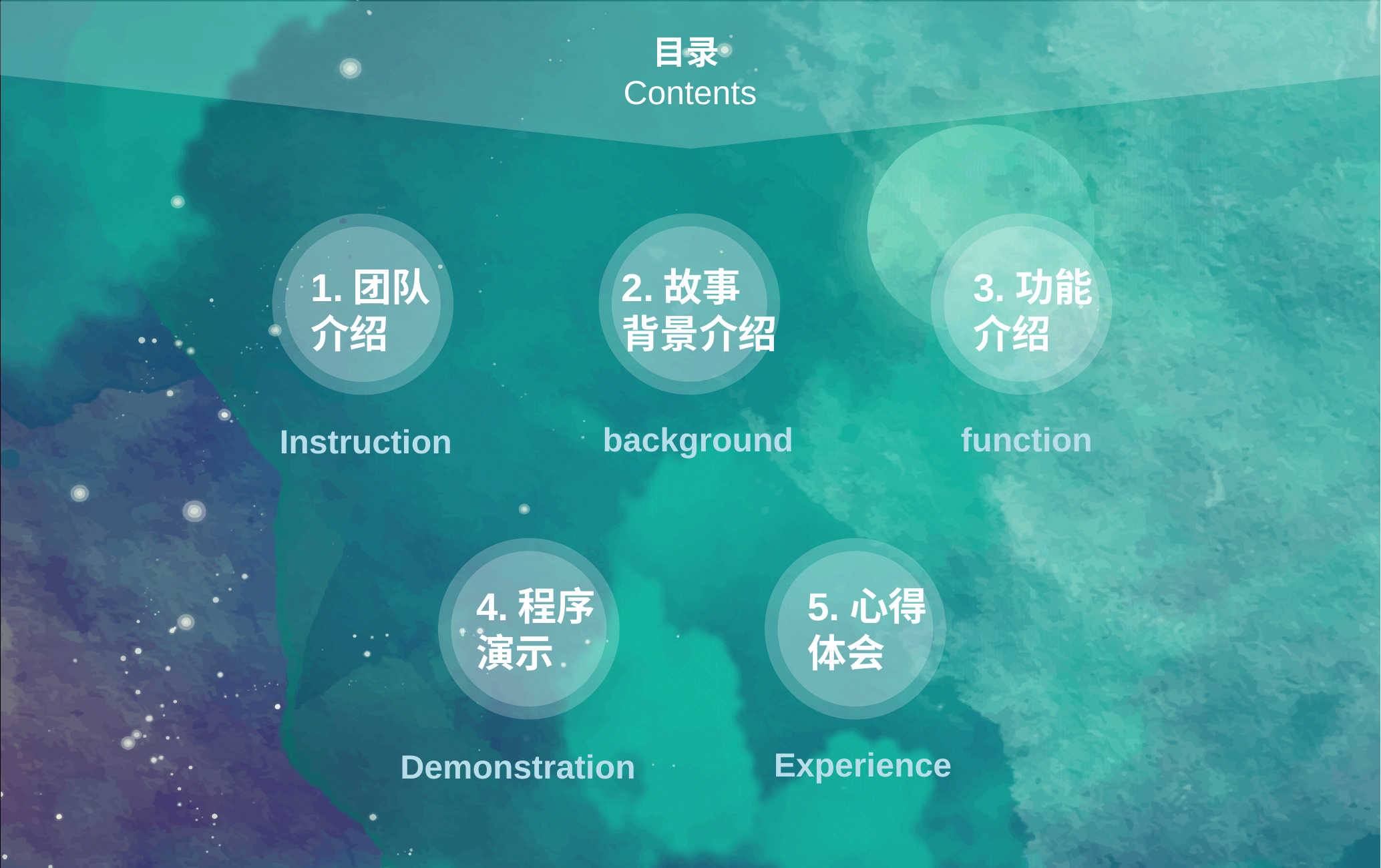

目录
Contents

background
2.故事
背景介绍

function
3.功能
介绍

Instruction
1.团队
介绍

Demonstration
4.程序
演示

Experience
5.心得
体会